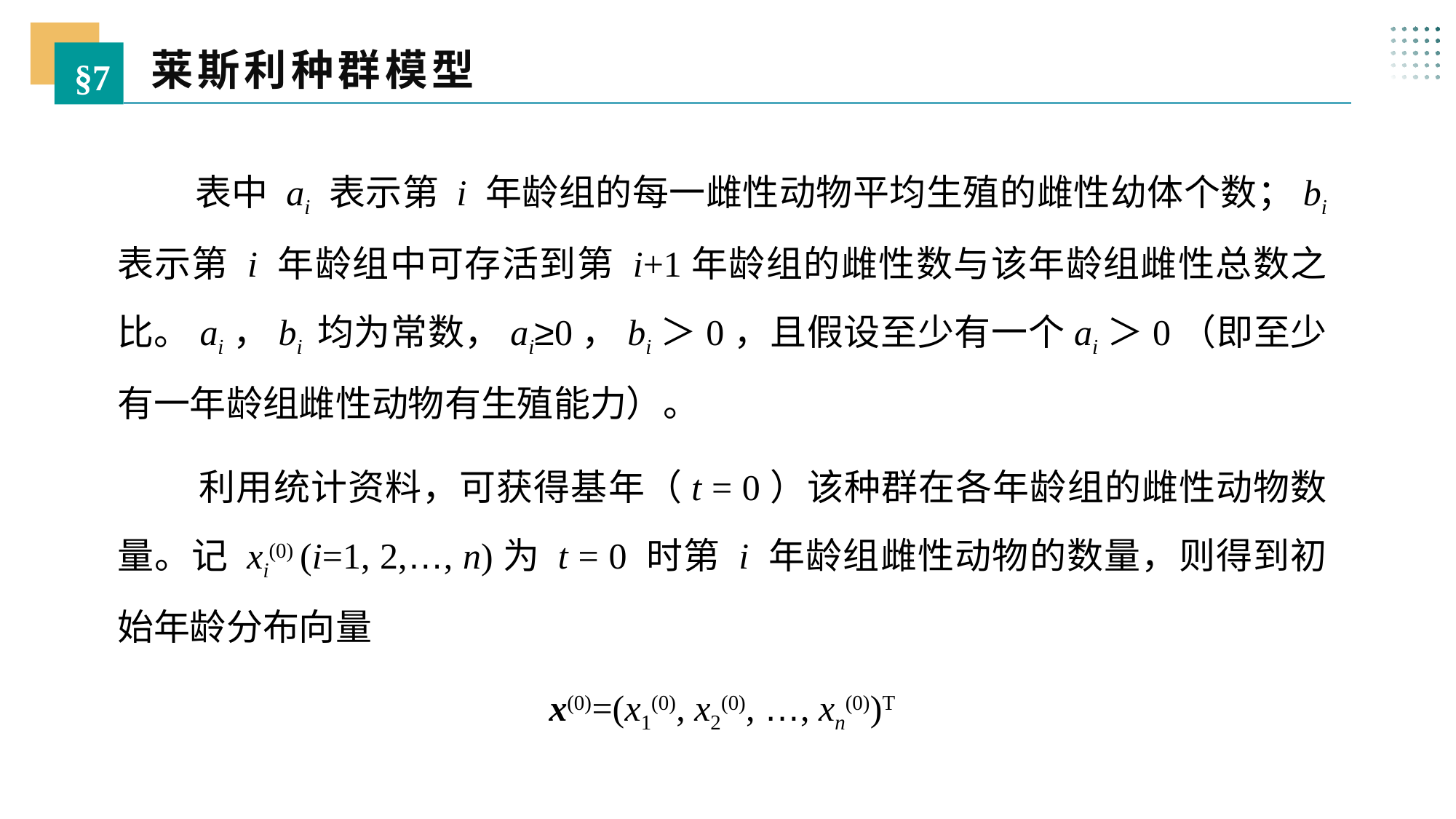

莱斯利种群模型
§7
        表中 ai 表示第 i 年龄组的每一雌性动物平均生殖的雌性幼体个数；bi 表示第 i 年龄组中可存活到第 i+1年龄组的雌性数与该年龄组雌性总数之比。ai，bi 均为常数，ai≥0，bi＞0，且假设至少有一个ai＞0（即至少有一年龄组雌性动物有生殖能力）。
        利用统计资料，可获得基年（t = 0）该种群在各年龄组的雌性动物数量。记 xi(0) (i=1, 2,…, n)为 t = 0 时第 i 年龄组雌性动物的数量，则得到初始年龄分布向量
x(0)=(x1(0), x2(0), …, xn(0))T